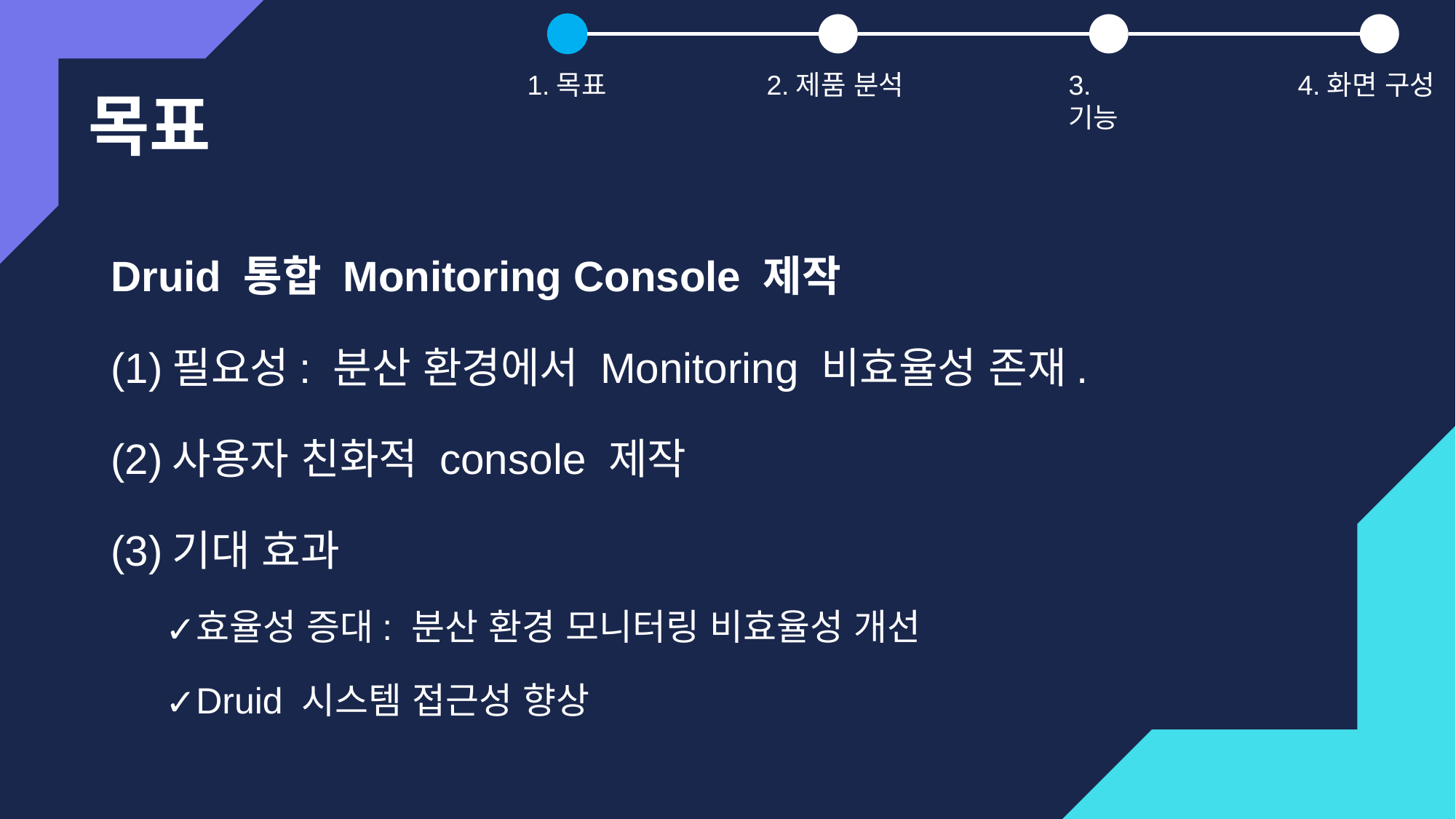

# 목표
1.목표
2.제품 분석
3.기능
4.화면 구성
Druid 통합 Monitoring Console 제작
필요성: 분산 환경에서 Monitoring 비효율성 존재.
사용자 친화적 console 제작
기대 효과
효율성 증대: 분산 환경 모니터링 비효율성 개선
Druid 시스템 접근성 향상